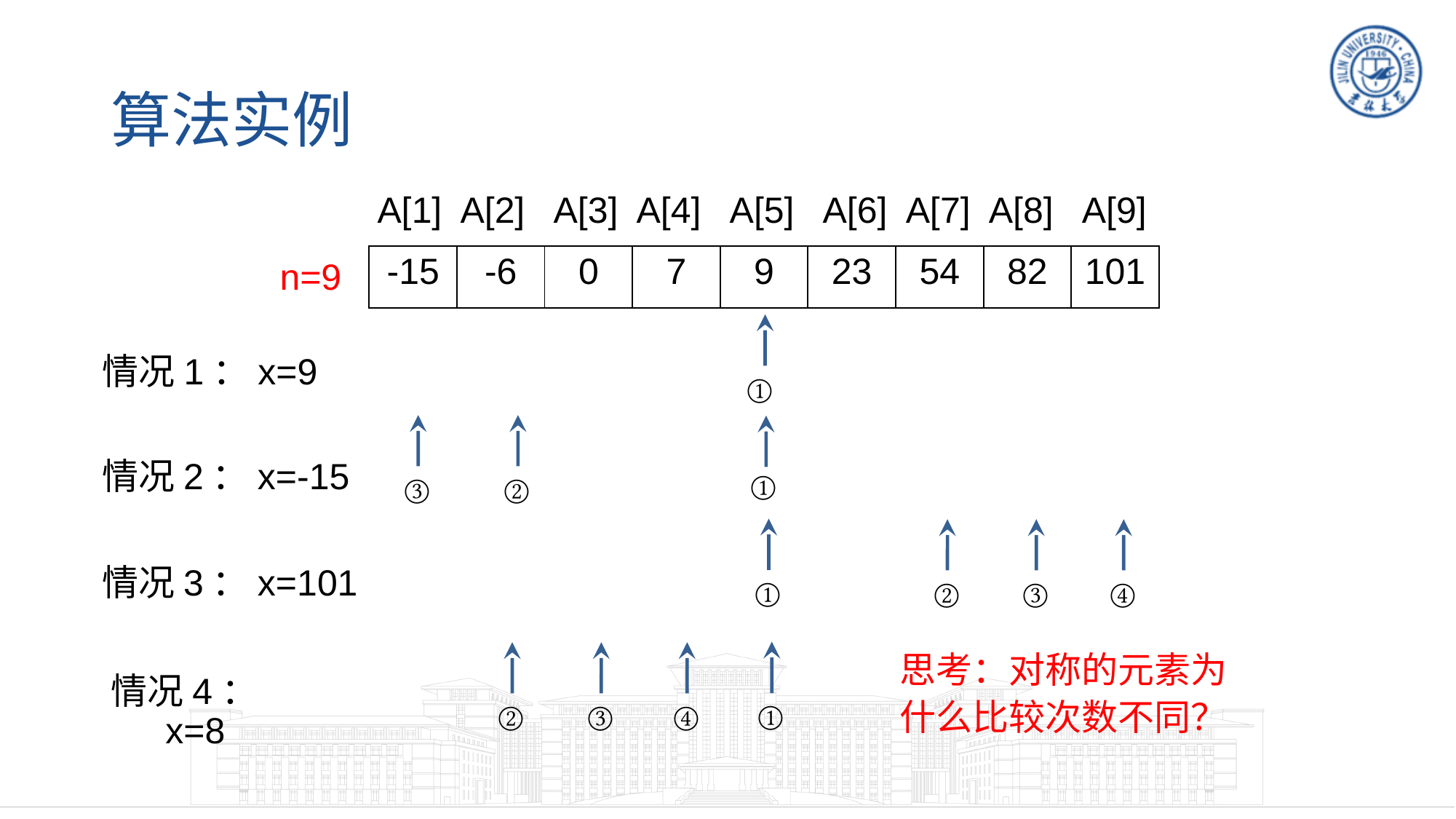

# 算法实例
A[1]  A[2]   A[3]  A[4]   A[5]   A[6]  A[7]  A[8]   A[9]
| -15 | -6 | 0 | 7 | 9 | 23 | 54 | 82 | 101 |
| --- | --- | --- | --- | --- | --- | --- | --- | --- |
n=9

①
情况1：x=9

③

②

①
情况2：x=-15

①

②

③

④
情况3：x=101
思考：对称的元素为什么比较次数不同？

①

②

③

④
情况4：x=8
14